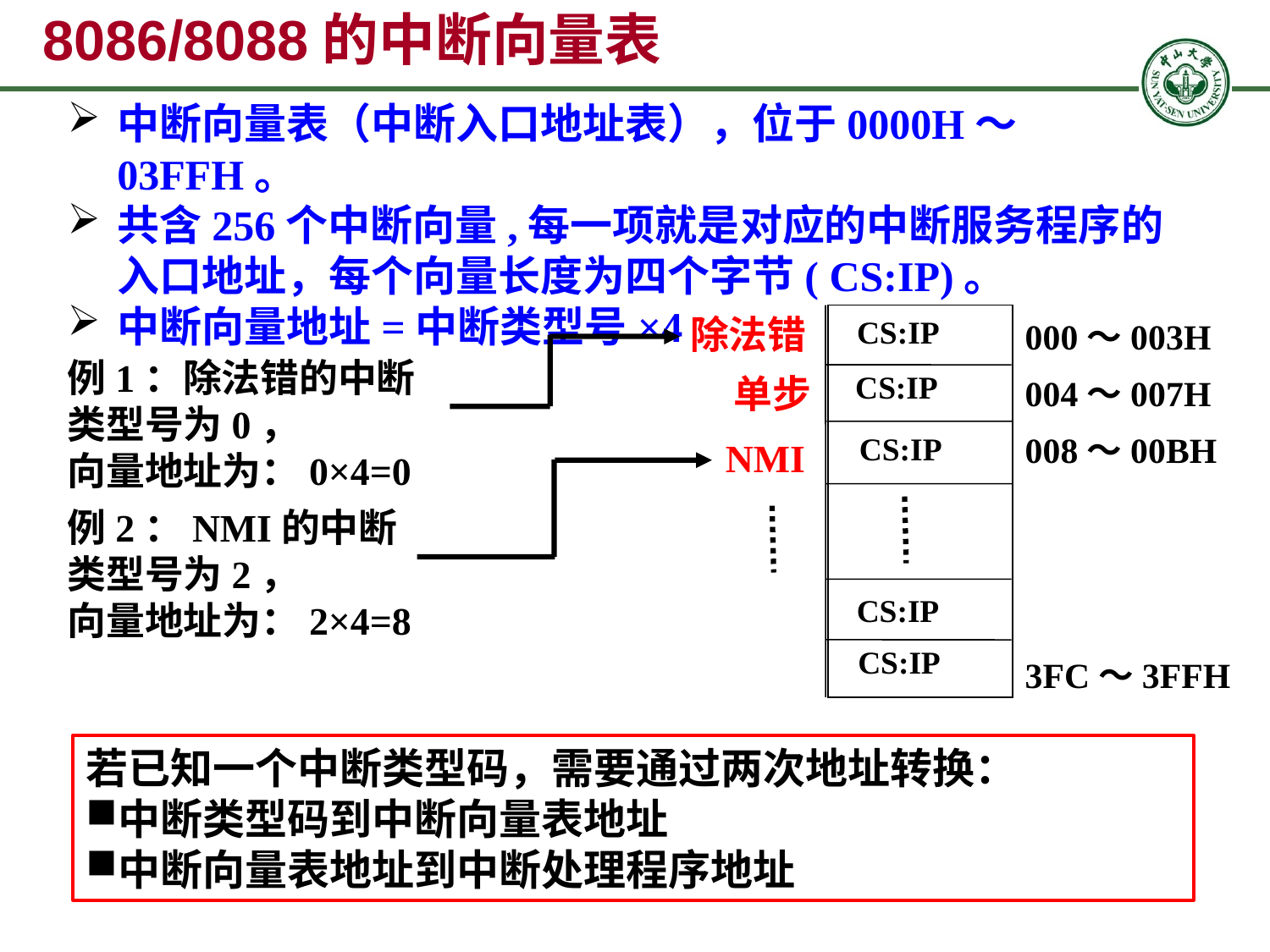

# 8086/8088的中断向量表
中断向量表（中断入口地址表），位于0000H～03FFH。
共含256个中断向量,每一项就是对应的中断服务程序的入口地址，每个向量长度为四个字节( CS:IP)。
中断向量地址=中断类型号×4
除法错

CS:IP
000～003H
004～007H
008～00BH

3FC～3FFH

例1：除法错的中断类型号为0，
向量地址为：0×4=0
例2：NMI的中断类型号为2，
向量地址为：2×4=8
CS:IP
单步

CS:IP
NMI

CS:IP
CS:IP
若已知一个中断类型码，需要通过两次地址转换：
中断类型码到中断向量表地址
中断向量表地址到中断处理程序地址